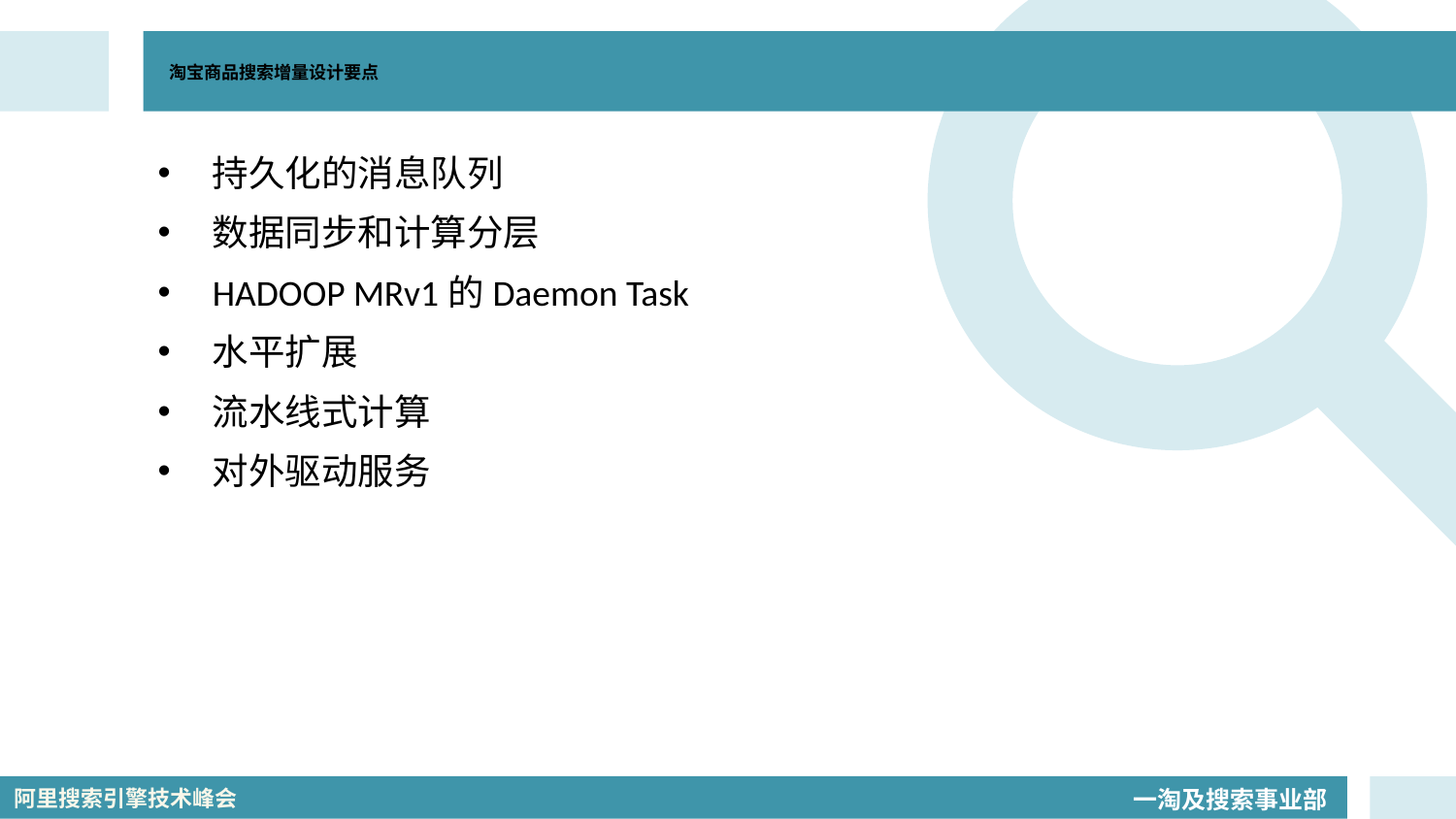

# 淘宝商品搜索增量设计要点
持久化的消息队列
数据同步和计算分层
HADOOP MRv1的Daemon Task
水平扩展
流水线式计算
对外驱动服务